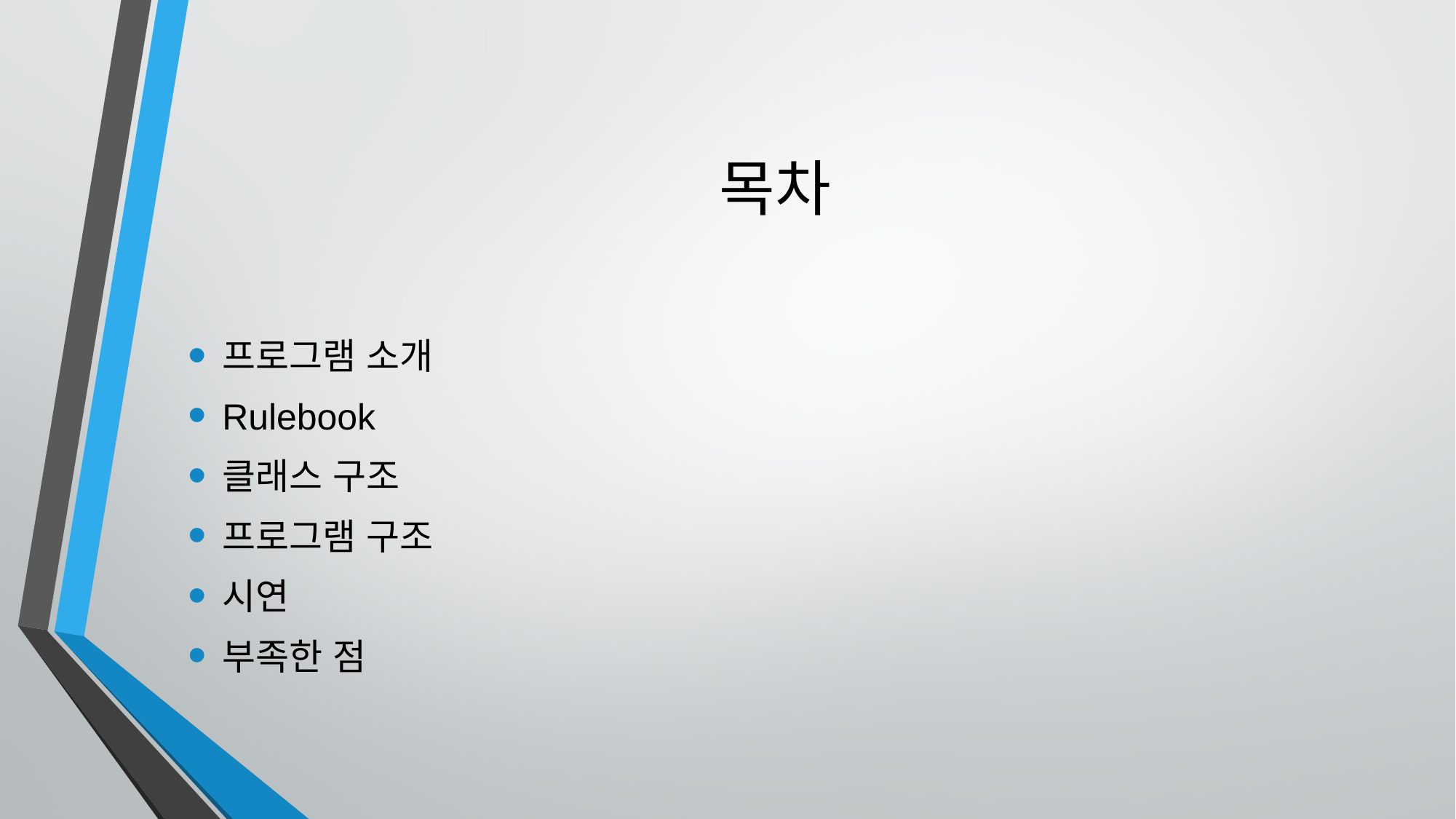

# 목차
프로그램 소개
Rulebook
클래스 구조
프로그램 구조
시연
부족한 점